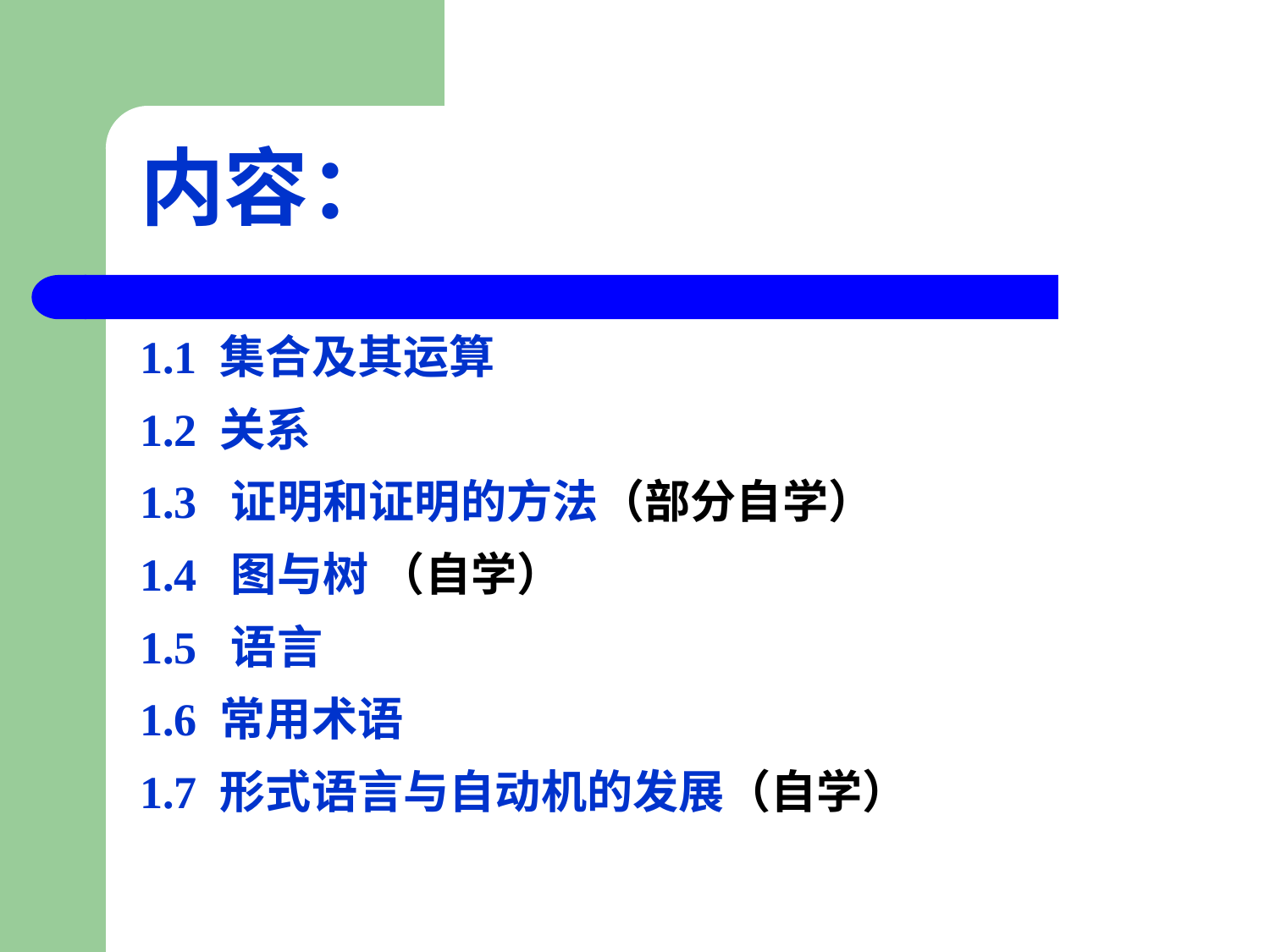

# 内容：
1.1 集合及其运算
1.2 关系
1.3  证明和证明的方法（部分自学）
1.4  图与树 （自学）
1.5  语言
1.6 常用术语
1.7 形式语言与自动机的发展（自学）